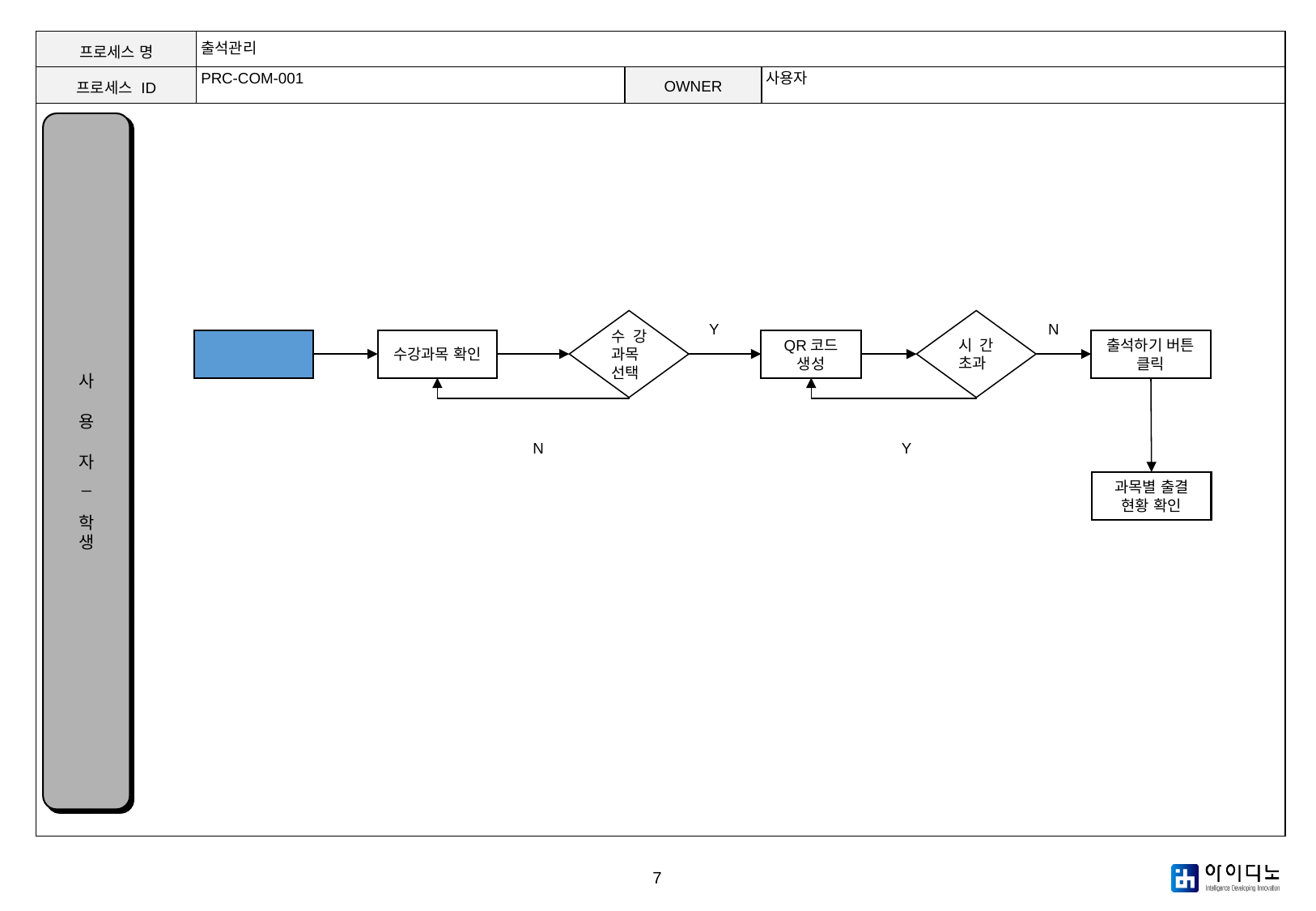

# 출석관리
PRC-COM-001
사용자
사

용

자
_

학
생
수강과목
선택
시간초과
Y
N
QR코드 생성

수강과목 확인
출석하기 버튼 클릭
N
Y

과목별 출결 현황 확인